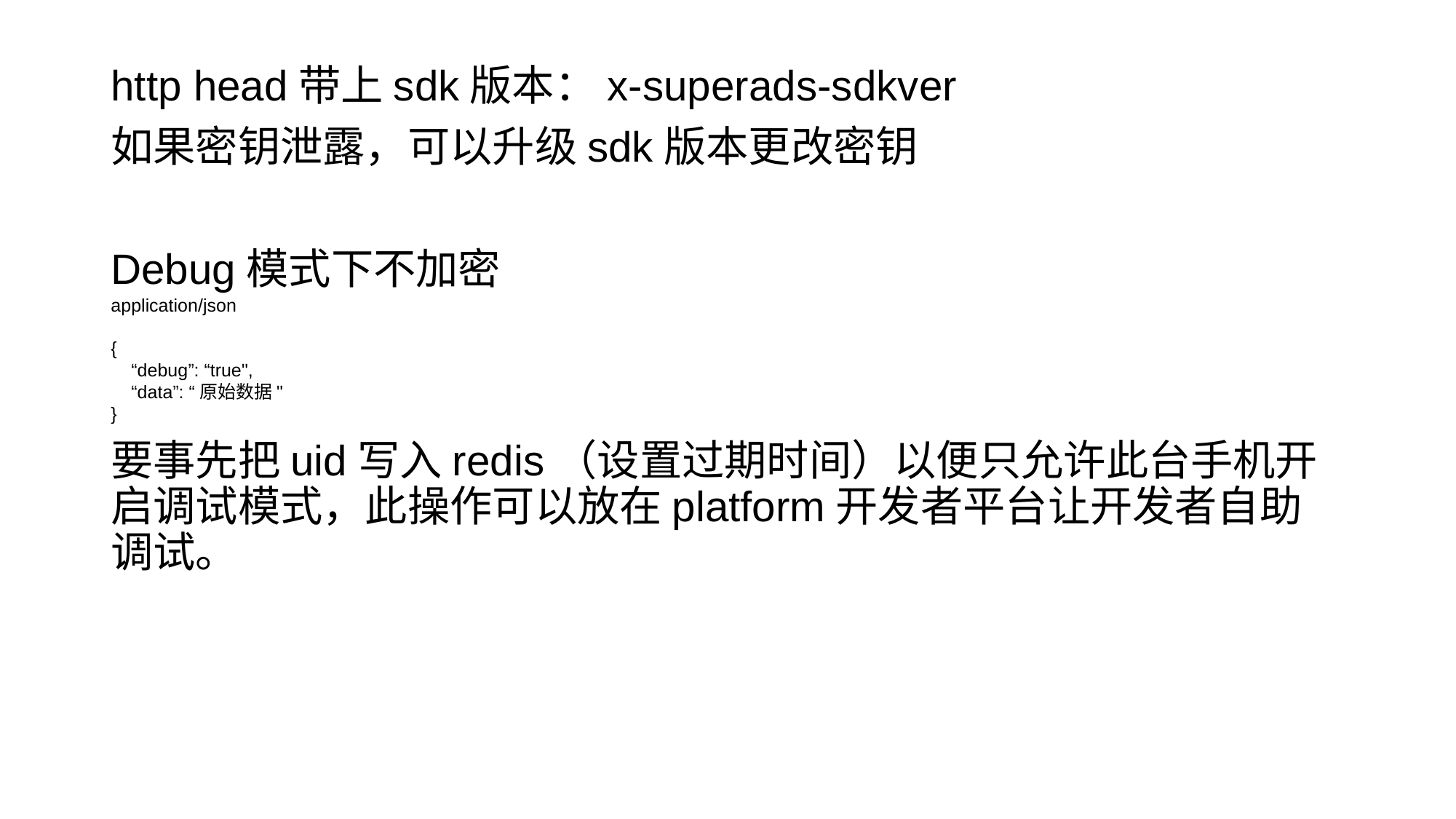

http head带上sdk版本：x-superads-sdkver
如果密钥泄露，可以升级sdk版本更改密钥

Debug模式下不加密
application/json

{
    “debug”: “true",
    “data”: “原始数据"
}
要事先把uid写入redis（设置过期时间）以便只允许此台手机开启调试模式，此操作可以放在platform开发者平台让开发者自助调试。